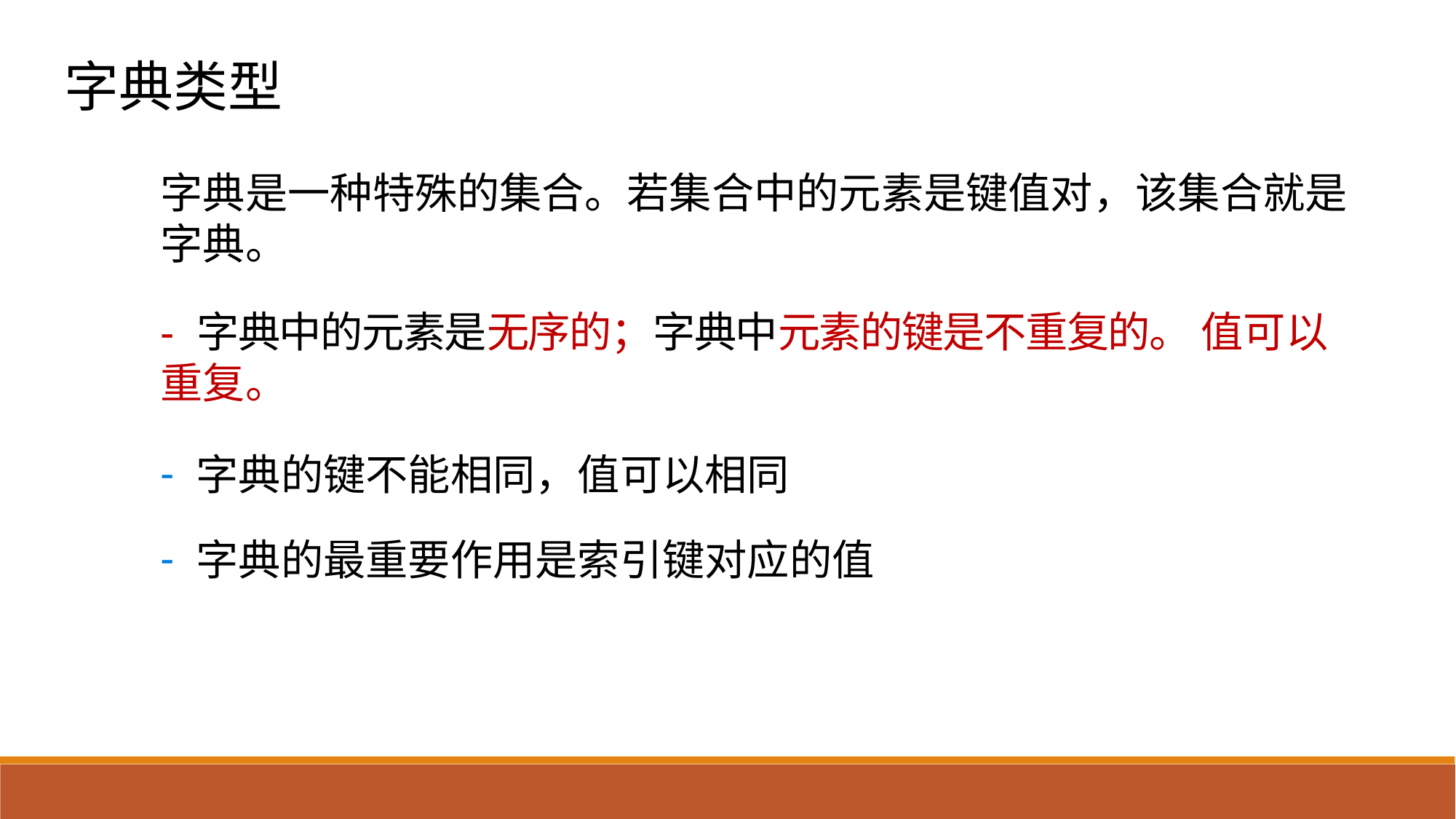

字典类型
字典是一种特殊的集合。若集合中的元素是键值对，该集合就是字典。
- 字典中的元素是无序的；字典中元素的键是不重复的。 值可以重复。
字典的键不能相同，值可以相同
字典的最重要作用是索引键对应的值